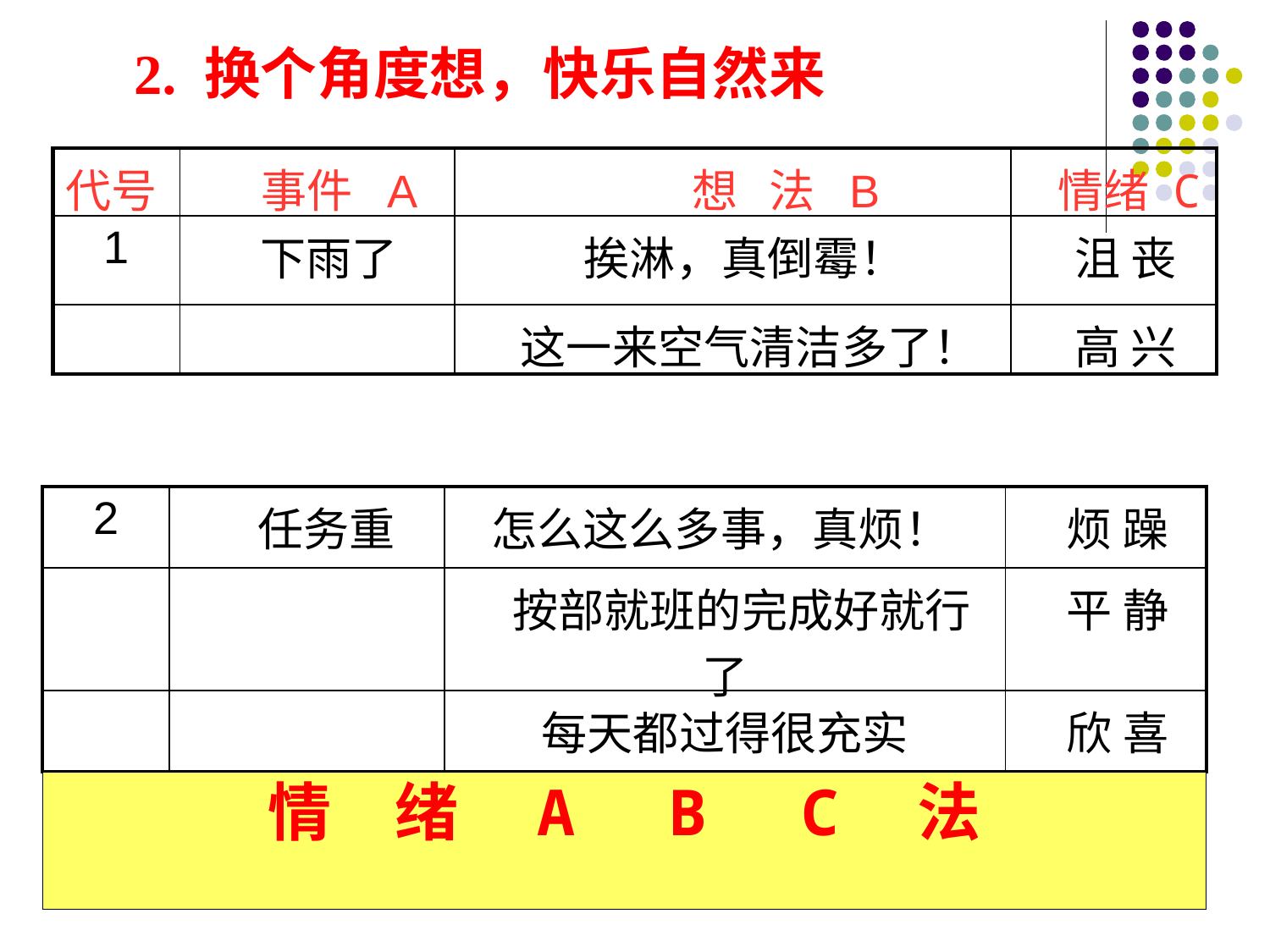

2. 换个角度想，快乐自然来
| 代号 | 事件 A | 想 法 B | 情绪 C |
| --- | --- | --- | --- |
| 1 | 下雨了 | 挨淋，真倒霉！ | 沮 丧 |
|  |  | 这一来空气清洁多了！ | 高 兴 |

| 2 | 任务重 | 怎么这么多事，真烦！ | 烦 躁 |
| --- | --- | --- | --- |
|  |  | 按部就班的完成好就行了 | 平 静 |
|  |  | 每天都过得很充实 | 欣 喜 |

情　绪　A　B　C　法